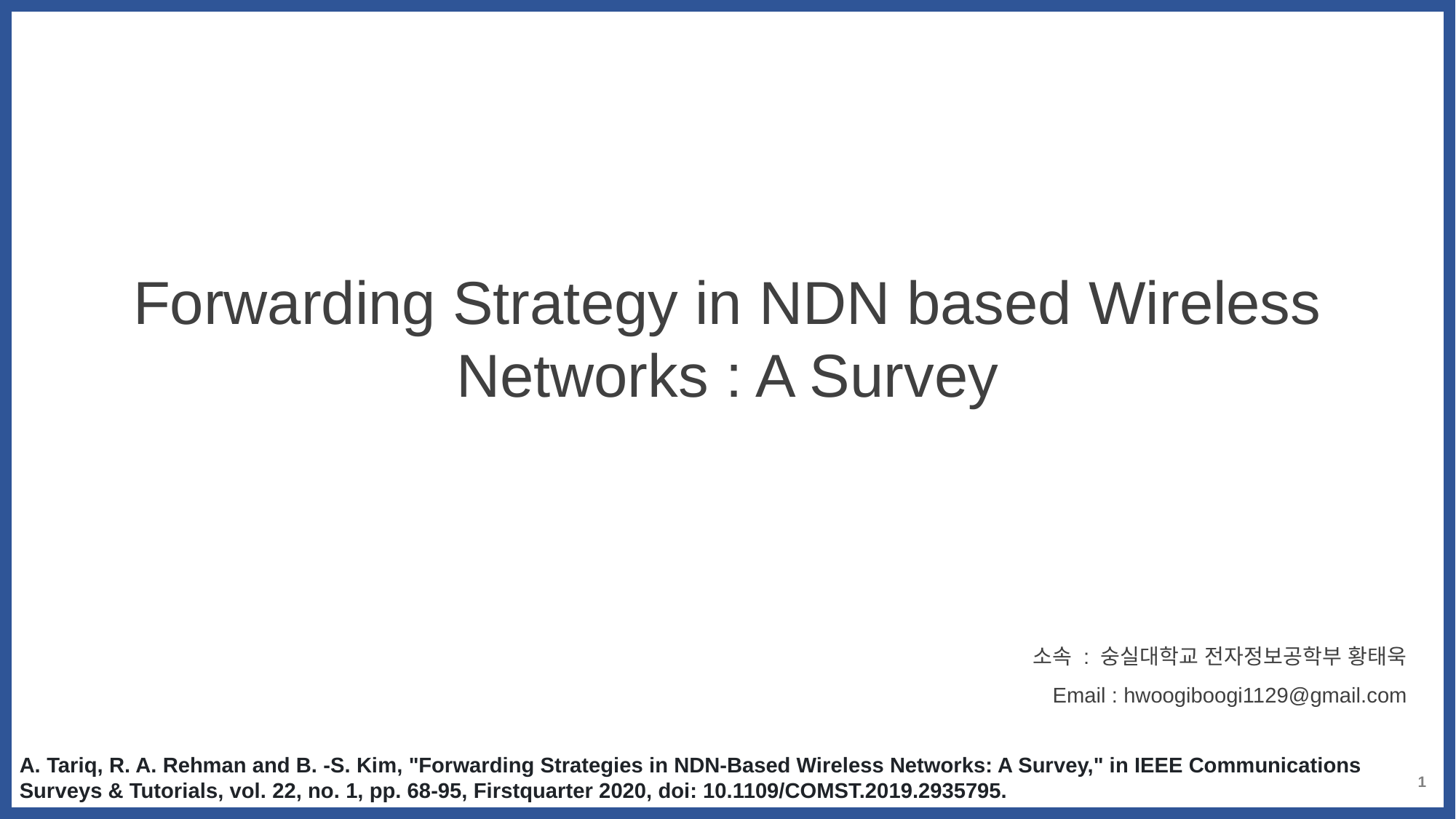

Forwarding Strategy in NDN based Wireless Networks : A Survey
소속 : 숭실대학교 전자정보공학부 황태욱
Email : hwoogiboogi1129@gmail.com
A. Tariq, R. A. Rehman and B. -S. Kim, "Forwarding Strategies in NDN-Based Wireless Networks: A Survey," in IEEE Communications Surveys & Tutorials, vol. 22, no. 1, pp. 68-95, Firstquarter 2020, doi: 10.1109/COMST.2019.2935795.
1